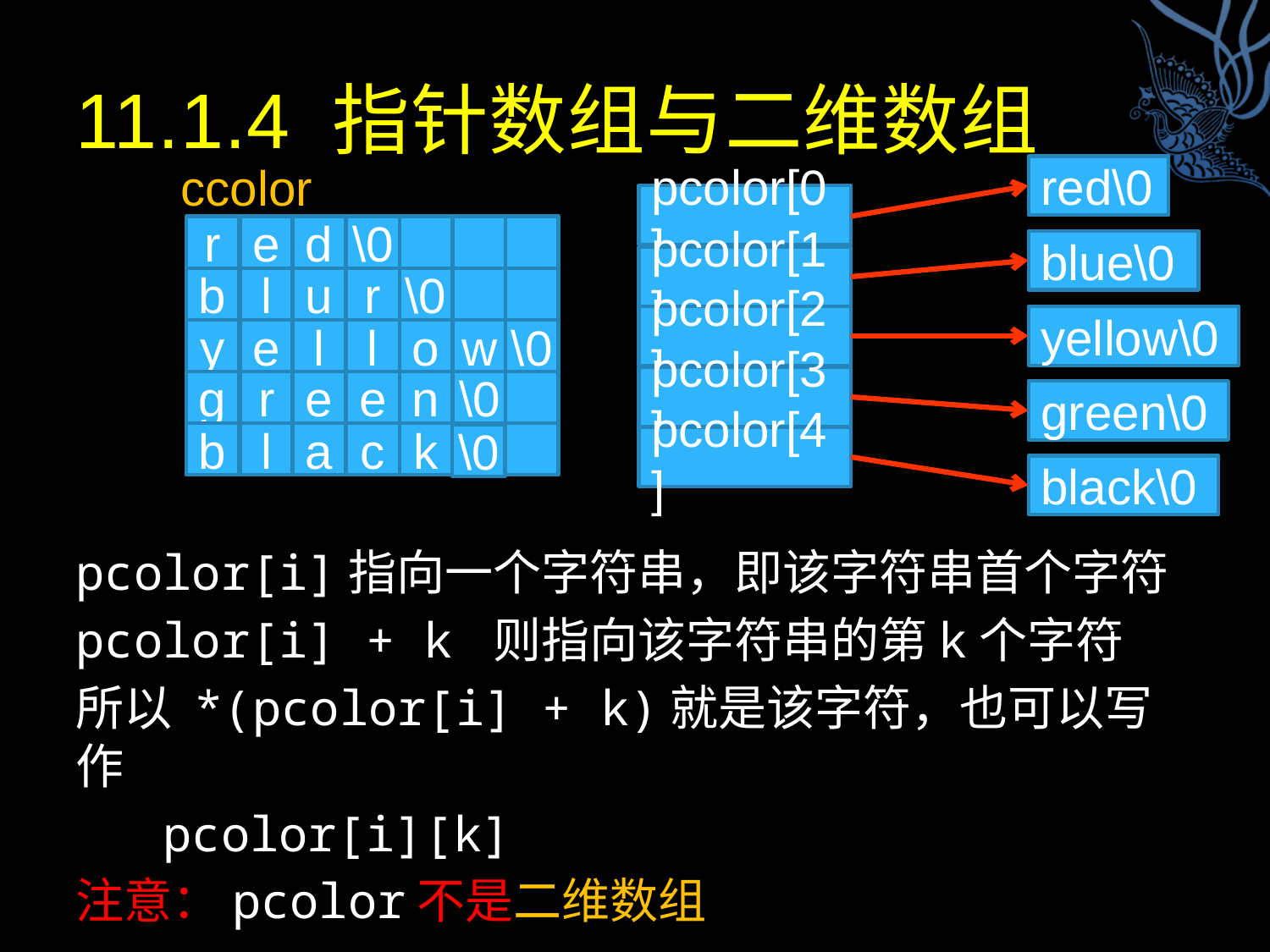

# 11.1.4 指针数组与二维数组
red\0
blue\0
yellow\0
green\0
black\0
pcolor[0]
pcolor[1]
pcolor[2]
pcolor[3]
pcolor[4]
ccolor
r
e
d
\0

b
l
u
r
\0

y
e
l
l
o
w
\0
g
r
e
e
n
\0

b
l
a
c
k

\0
pcolor[i]指向一个字符串，即该字符串首个字符
pcolor[i] + k 则指向该字符串的第k个字符
所以 *(pcolor[i] + k)就是该字符，也可以写作
   pcolor[i][k]
注意：pcolor不是二维数组